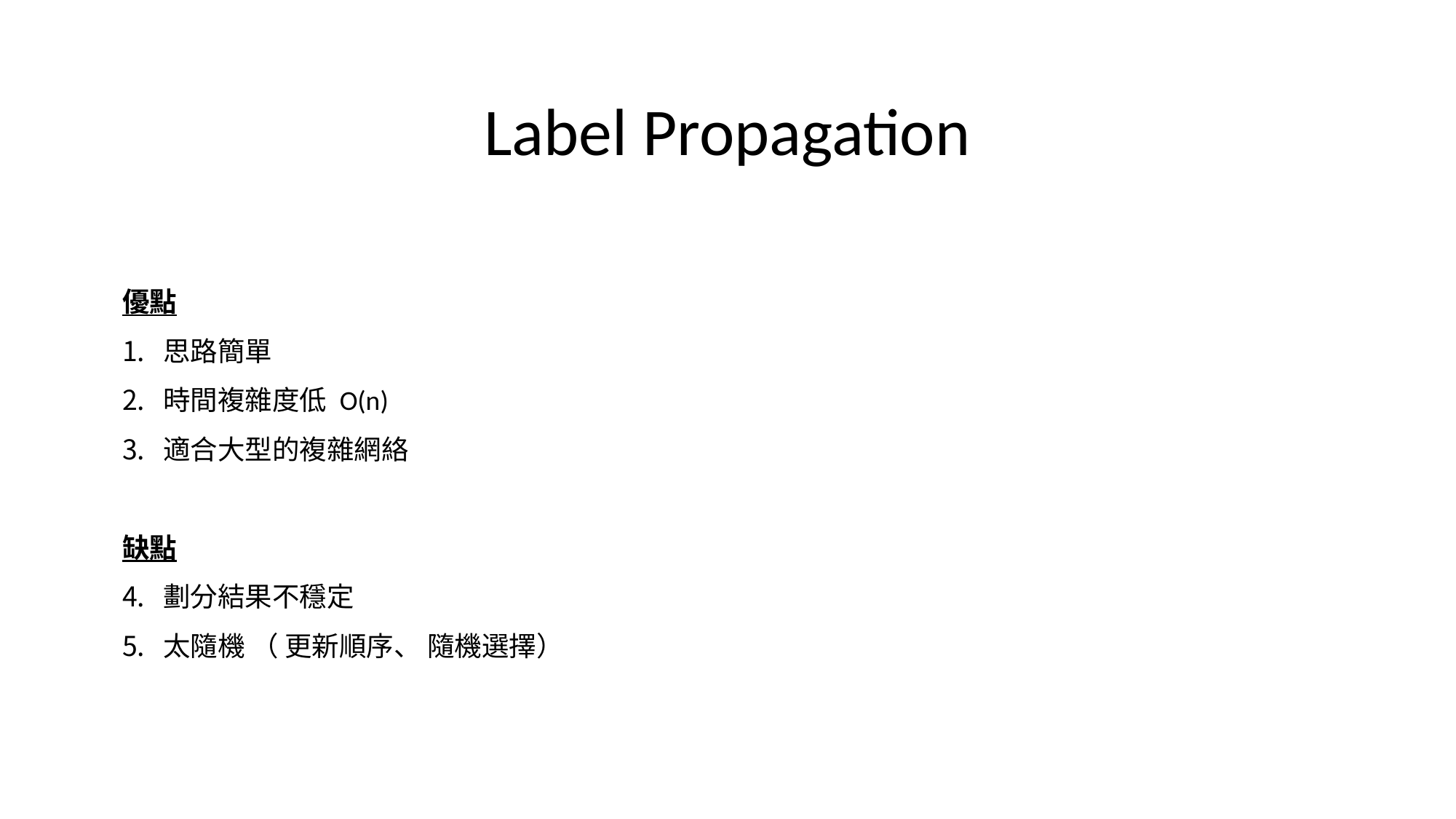

Label Propagation
優點
思路簡單
時間複雜度低 O(n)
適合大型的複雜網絡

缺點
劃分結果不穩定
太隨機 （ 更新順序、 隨機選擇）